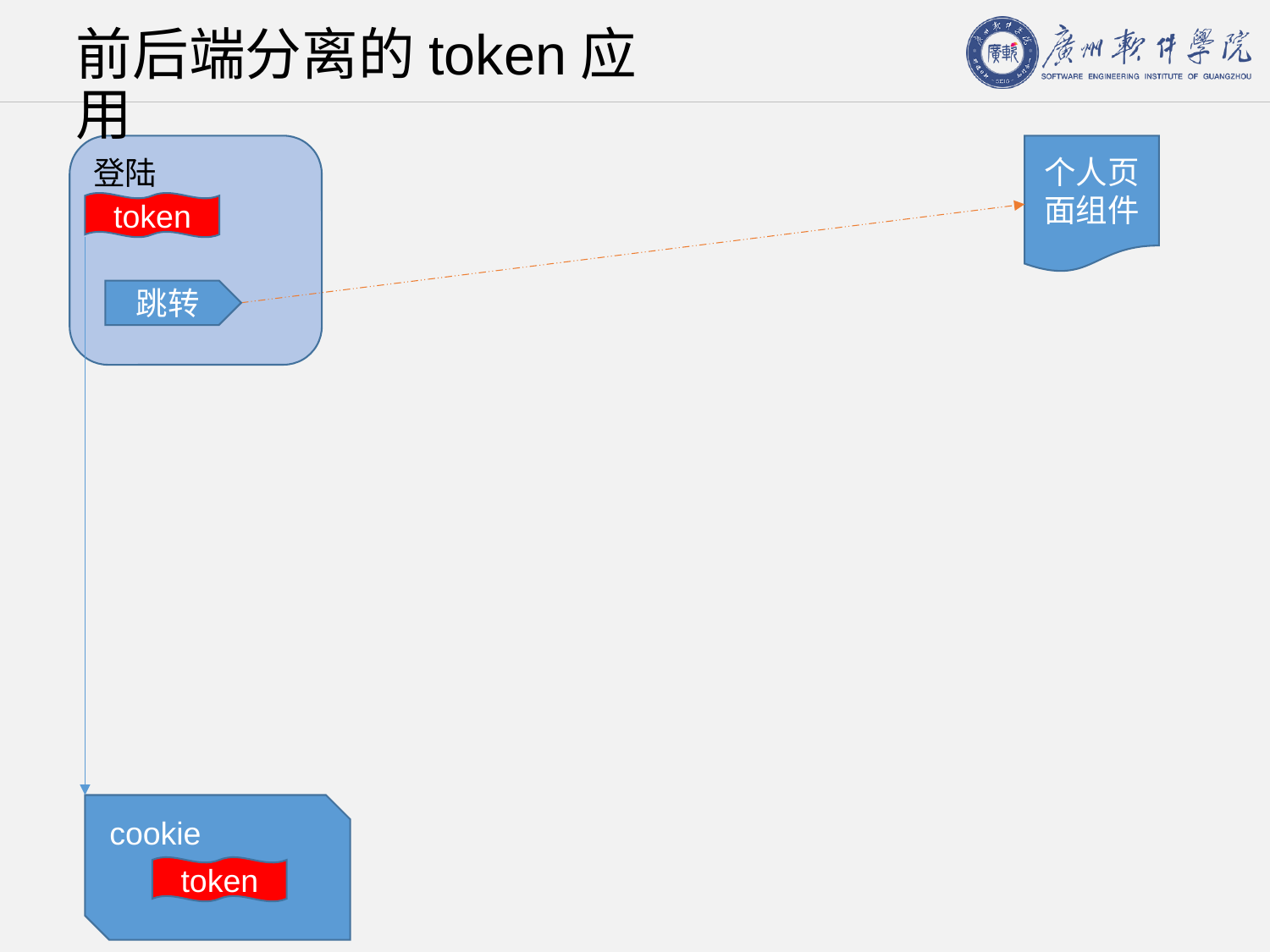

# 前后端分离的token应用
登陆
个人页面组件
token
跳转
cookie
token